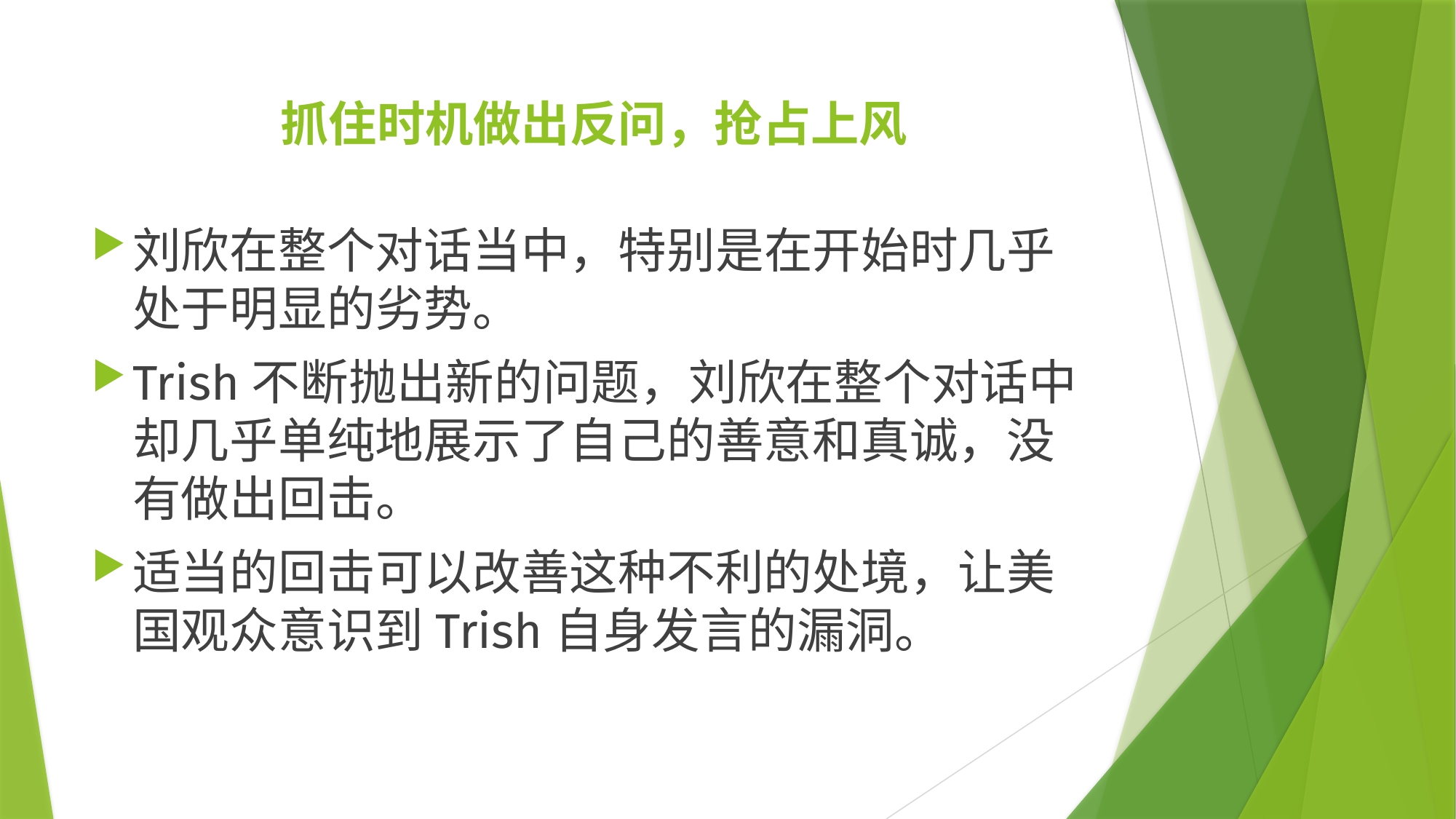

# 抓住时机做出反问，抢占上风
刘欣在整个对话当中，特别是在开始时几乎处于明显的劣势。
Trish不断抛出新的问题，刘欣在整个对话中却几乎单纯地展示了自己的善意和真诚，没有做出回击。
适当的回击可以改善这种不利的处境，让美国观众意识到Trish自身发言的漏洞。